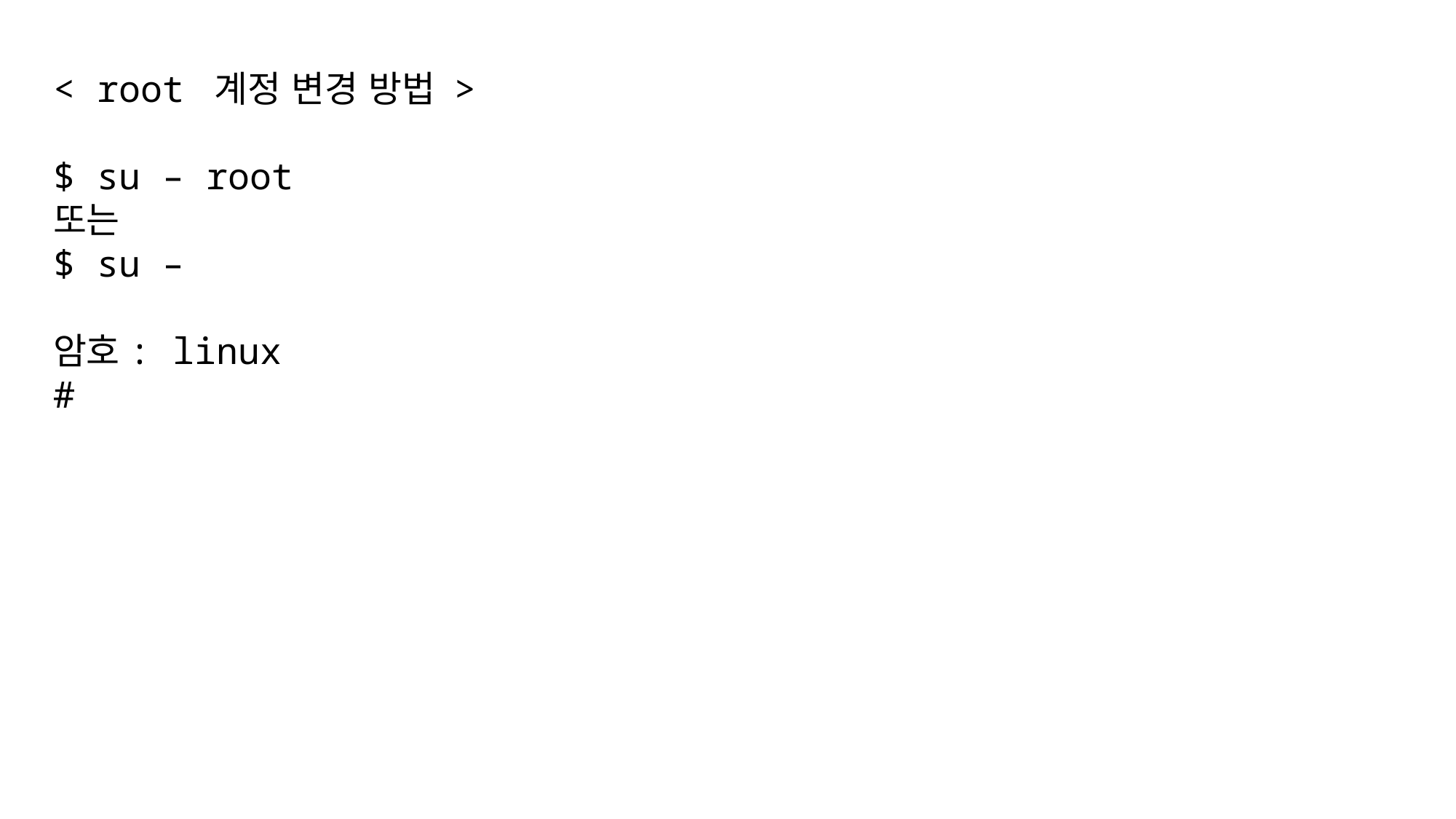

< root 계정 변경 방법 >

$ su – root
또는
$ su –

암호: linux
#